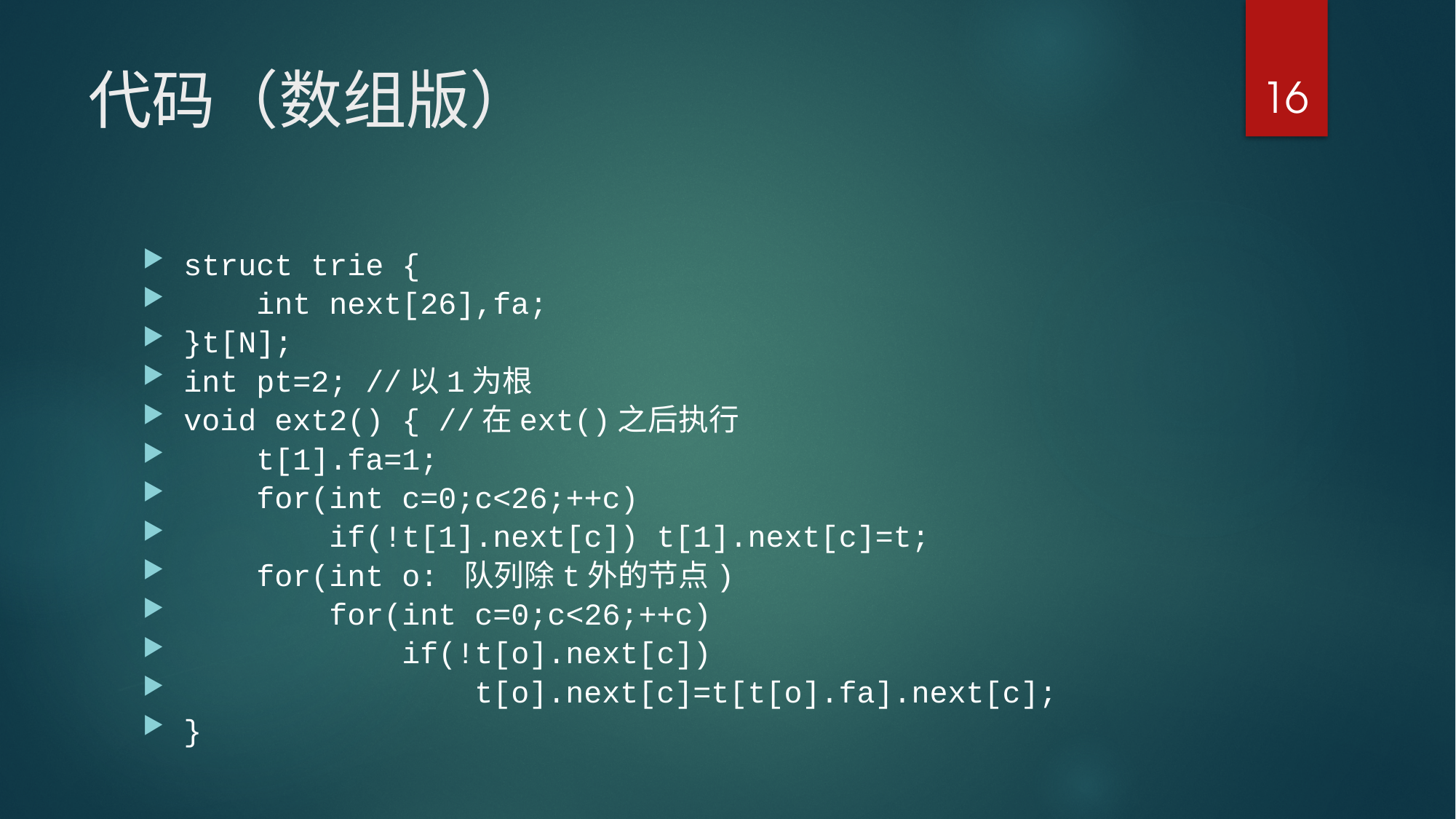

16
# 代码（数组版）
struct trie {
    int next[26],fa;
}t[N];
int pt=2; //以1为根
void ext2() { //在ext()之后执行
    t[1].fa=1;
    for(int c=0;c<26;++c)
        if(!t[1].next[c]) t[1].next[c]=t;
    for(int o: 队列除t外的节点)
        for(int c=0;c<26;++c)
            if(!t[o].next[c])
                t[o].next[c]=t[t[o].fa].next[c];
}